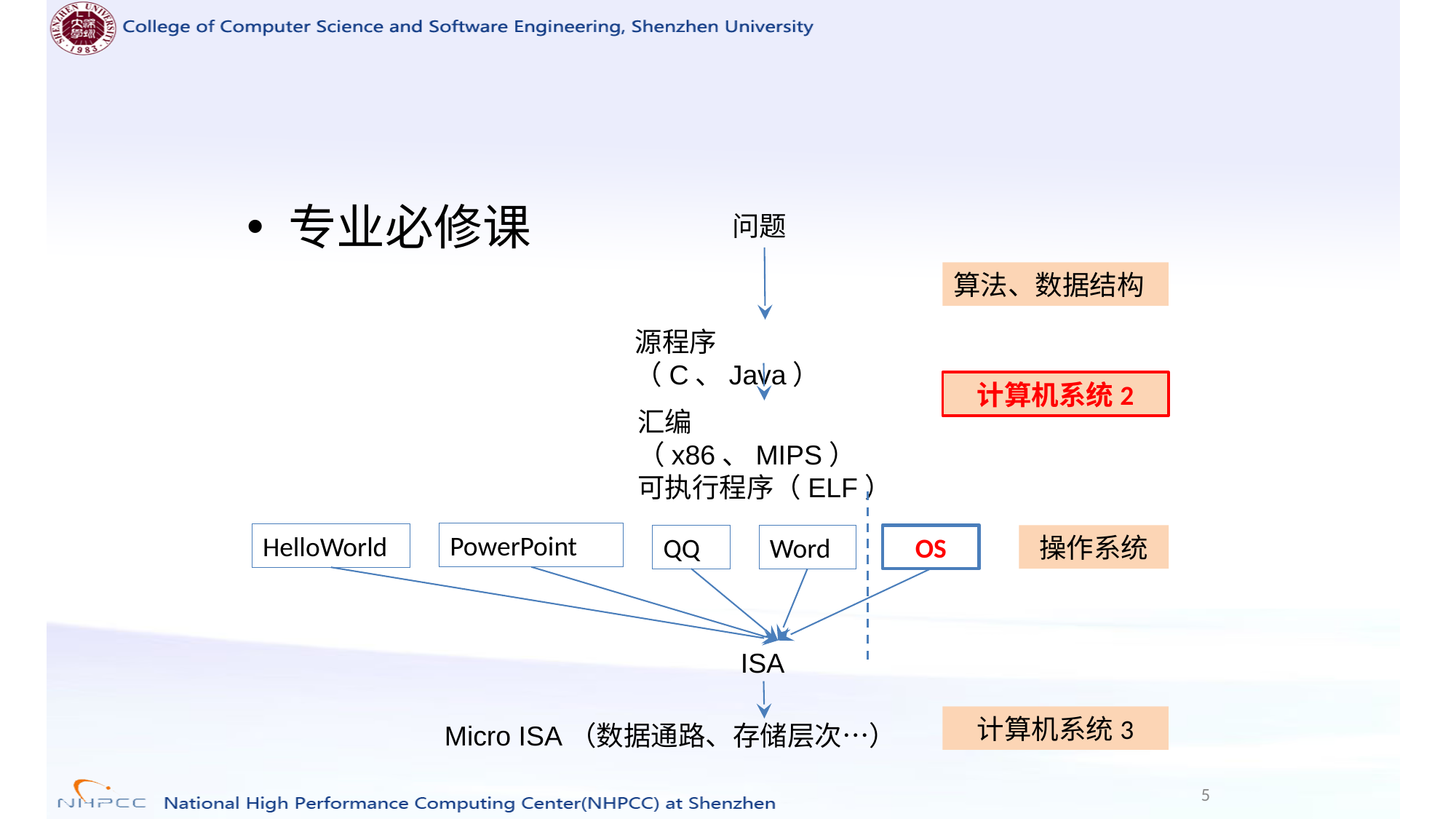

专业必修课

问题
算法、数据结构
源程序（C、Java）
计算机系统2
汇编（x86、MIPS）
可执行程序（ELF）
PowerPoint
HelloWorld
QQ
Word
OS
操作系统
ISA
计算机系统3
Micro ISA（数据通路、存储层次…）
5